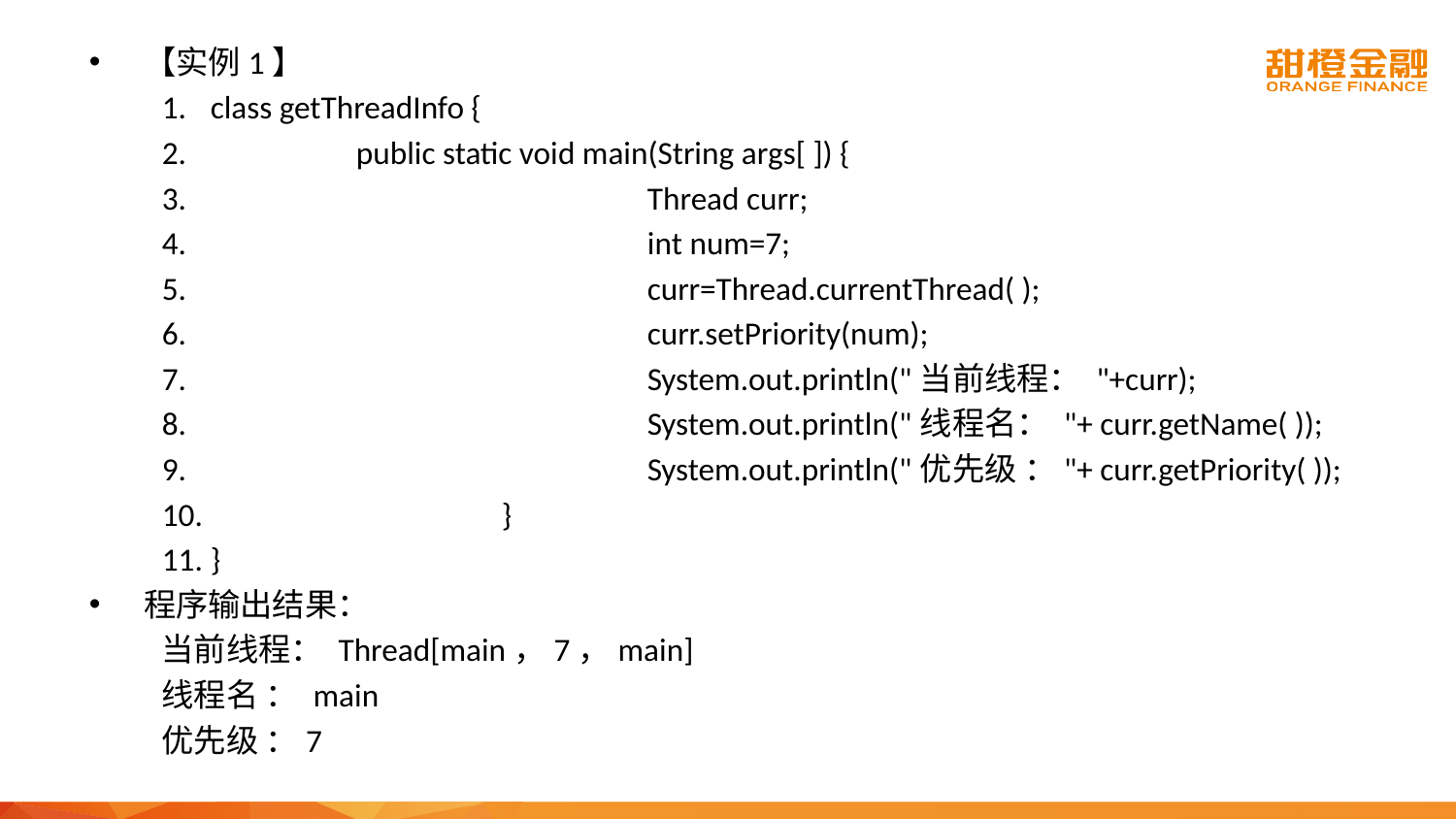

【实例1】
class getThreadInfo {
    	public static void main(String args[ ]) {
			Thread curr;
			int num=7;
			curr=Thread.currentThread( );
			curr.setPriority(num);
			System.out.println("当前线程： "+curr);
			System.out.println("线程名： "+ curr.getName( ));
			System.out.println("优先级 ："+ curr.getPriority( ));
		}
}
程序输出结果：
当前线程： Thread[main，7，main]
线程名 ： main
优先级 ：7